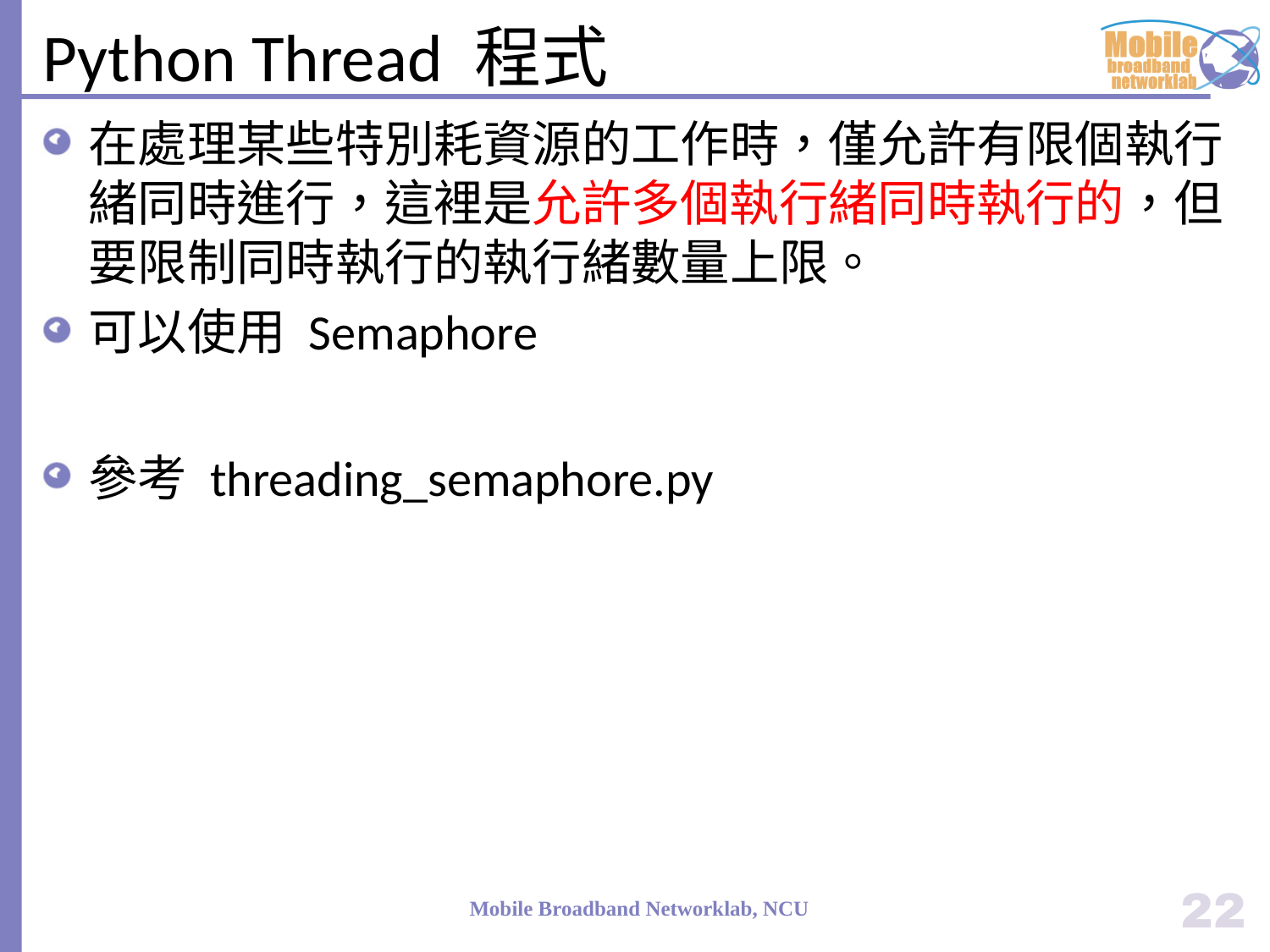

# Python Thread 程式
在處理某些特別耗資源的工作時，僅允許有限個執行緒同時進行，這裡是允許多個執行緒同時執行的，但要限制同時執行的執行緒數量上限。
可以使用 Semaphore

參考 threading_semaphore.py

22